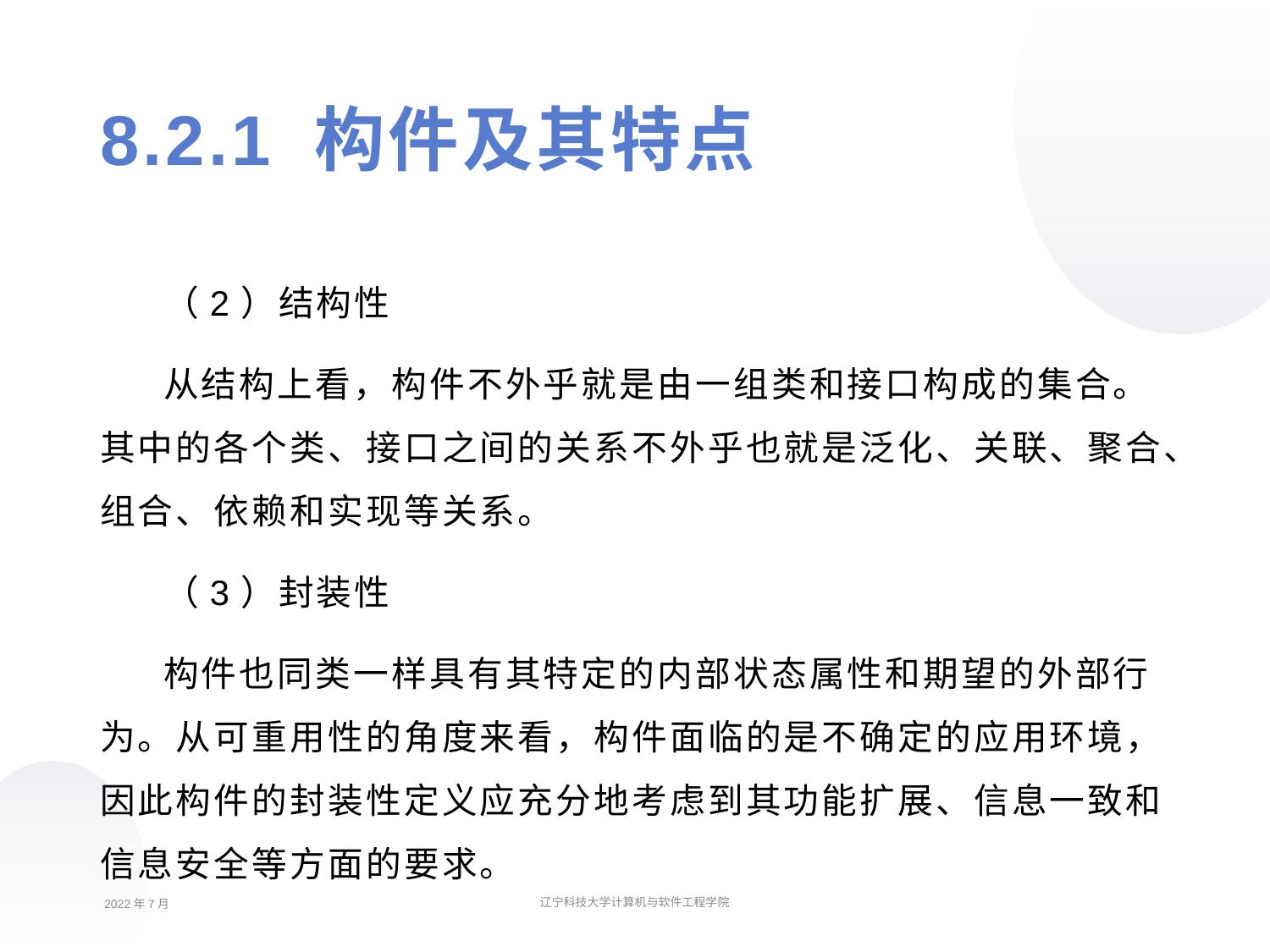

8.2.1 构件及其特点
（2）结构性
从结构上看，构件不外乎就是由一组类和接口构成的集合。其中的各个类、接口之间的关系不外乎也就是泛化、关联、聚合、组合、依赖和实现等关系。
（3）封装性
构件也同类一样具有其特定的内部状态属性和期望的外部行为。从可重用性的角度来看，构件面临的是不确定的应用环境，因此构件的封装性定义应充分地考虑到其功能扩展、信息一致和信息安全等方面的要求。

2022年7月
辽宁科技大学计算机与软件工程学院
34